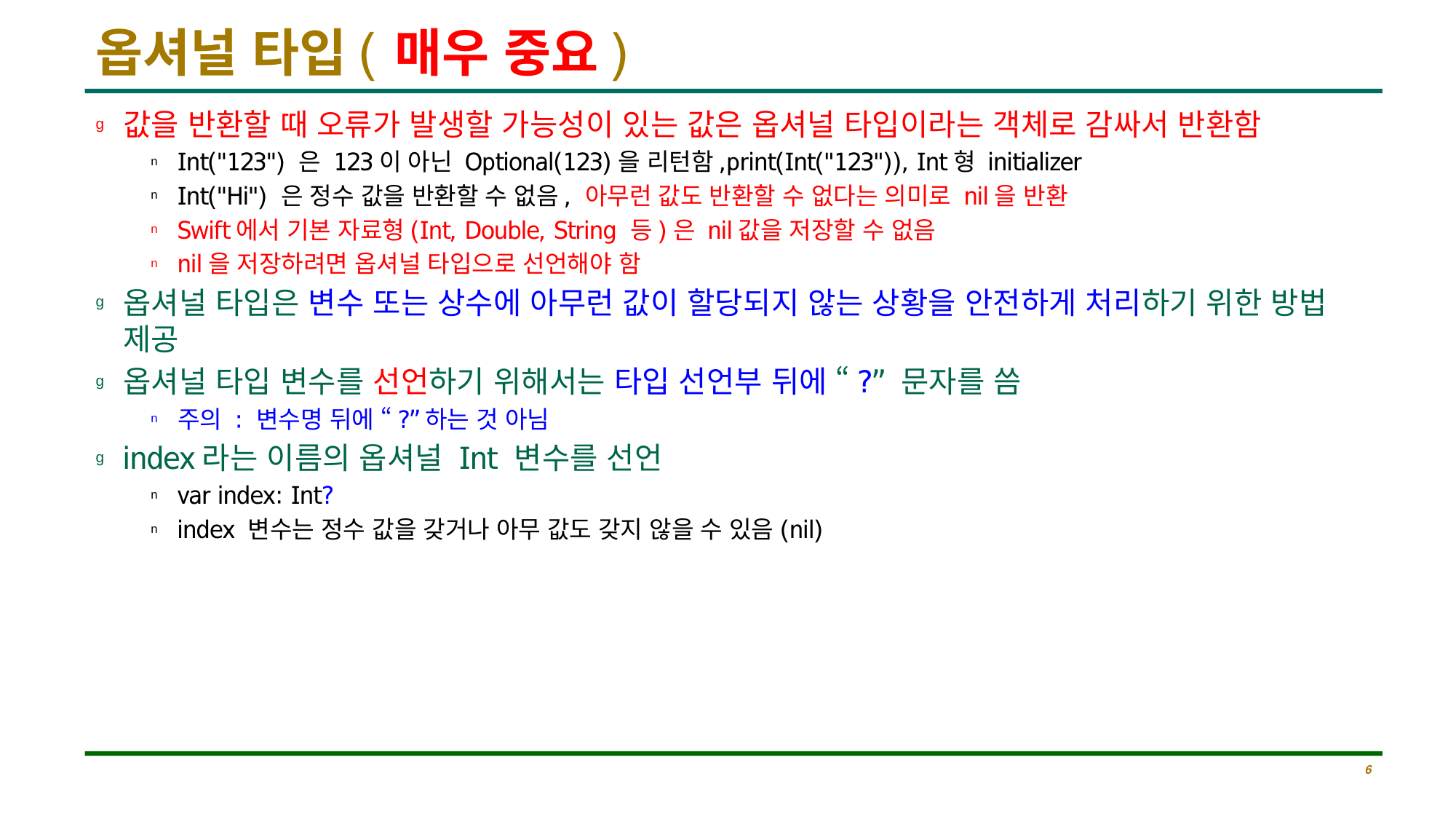

# 옵셔널 타입(매우 중요)
값을 반환할 때 오류가 발생할 가능성이 있는 값은 옵셔널 타입이라는 객체로 감싸서 반환함
Int("123") 은 123이 아닌 Optional(123)을 리턴함,print(Int("123")), Int형 initializer
Int("Hi") 은 정수 값을 반환할 수 없음, 아무런 값도 반환할 수 없다는 의미로 nil을 반환
Swift에서 기본 자료형(Int, Double, String 등)은 nil값을 저장할 수 없음
nil을 저장하려면 옵셔널 타입으로 선언해야 함
옵셔널 타입은 변수 또는 상수에 아무런 값이 할당되지 않는 상황을 안전하게 처리하기 위한 방법 제공
옵셔널 타입 변수를 선언하기 위해서는 타입 선언부 뒤에 “?” 문자를 씀
주의 : 변수명 뒤에 “?”하는 것 아님
index라는 이름의 옵셔널 Int 변수를 선언
var index: Int?
index 변수는 정수 값을 갖거나 아무 값도 갖지 않을 수 있음(nil)